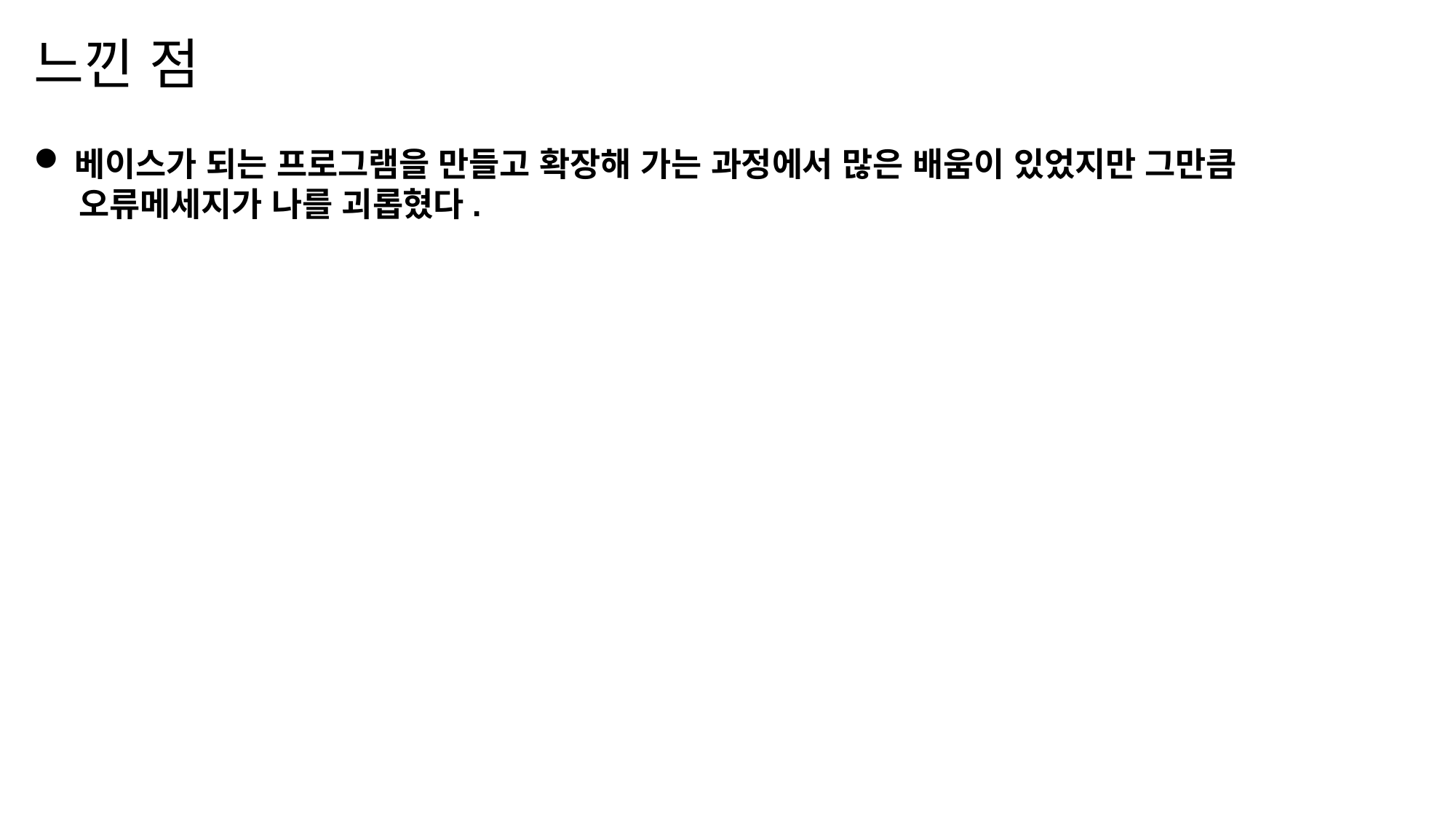

느낀 점
베이스가 되는 프로그램을 만들고 확장해 가는 과정에서 많은 배움이 있었지만 그만큼
    오류메세지가 나를 괴롭혔다.